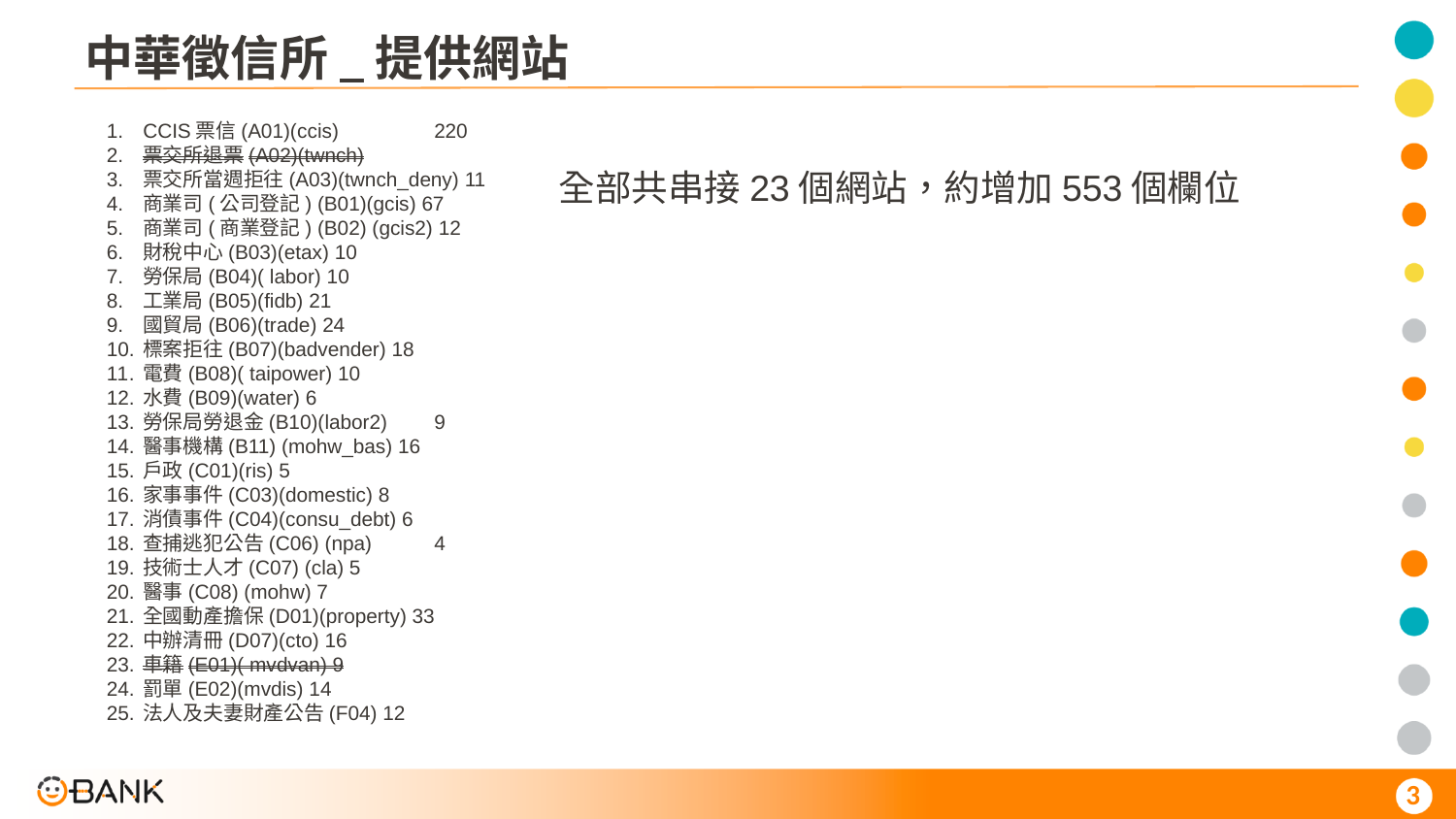

中華徵信所_提供網站
CCIS票信(A01)(ccis)	220
票交所退票(A02)(twnch)
票交所當週拒往(A03)(twnch_deny) 11
商業司(公司登記) (B01)(gcis) 67
商業司(商業登記) (B02) (gcis2) 12
財稅中心(B03)(etax) 10
勞保局(B04)( labor) 10
工業局(B05)(fidb) 21
國貿局(B06)(trade) 24
標案拒往(B07)(badvender) 18
電費(B08)( taipower) 10
水費(B09)(water) 6
勞保局勞退金(B10)(labor2)	9
醫事機構(B11) (mohw_bas) 16
戶政(C01)(ris) 5
家事事件(C03)(domestic) 8
消債事件(C04)(consu_debt) 6
查捕逃犯公告(C06) (npa)	4
技術士人才(C07) (cla) 5
醫事(C08) (mohw) 7
全國動產擔保(D01)(property) 33
中辦清冊(D07)(cto) 16
車籍(E01)( mvdvan) 9
罰單(E02)(mvdis) 14
法人及夫妻財產公告(F04) 12
全部共串接23個網站，約增加553個欄位